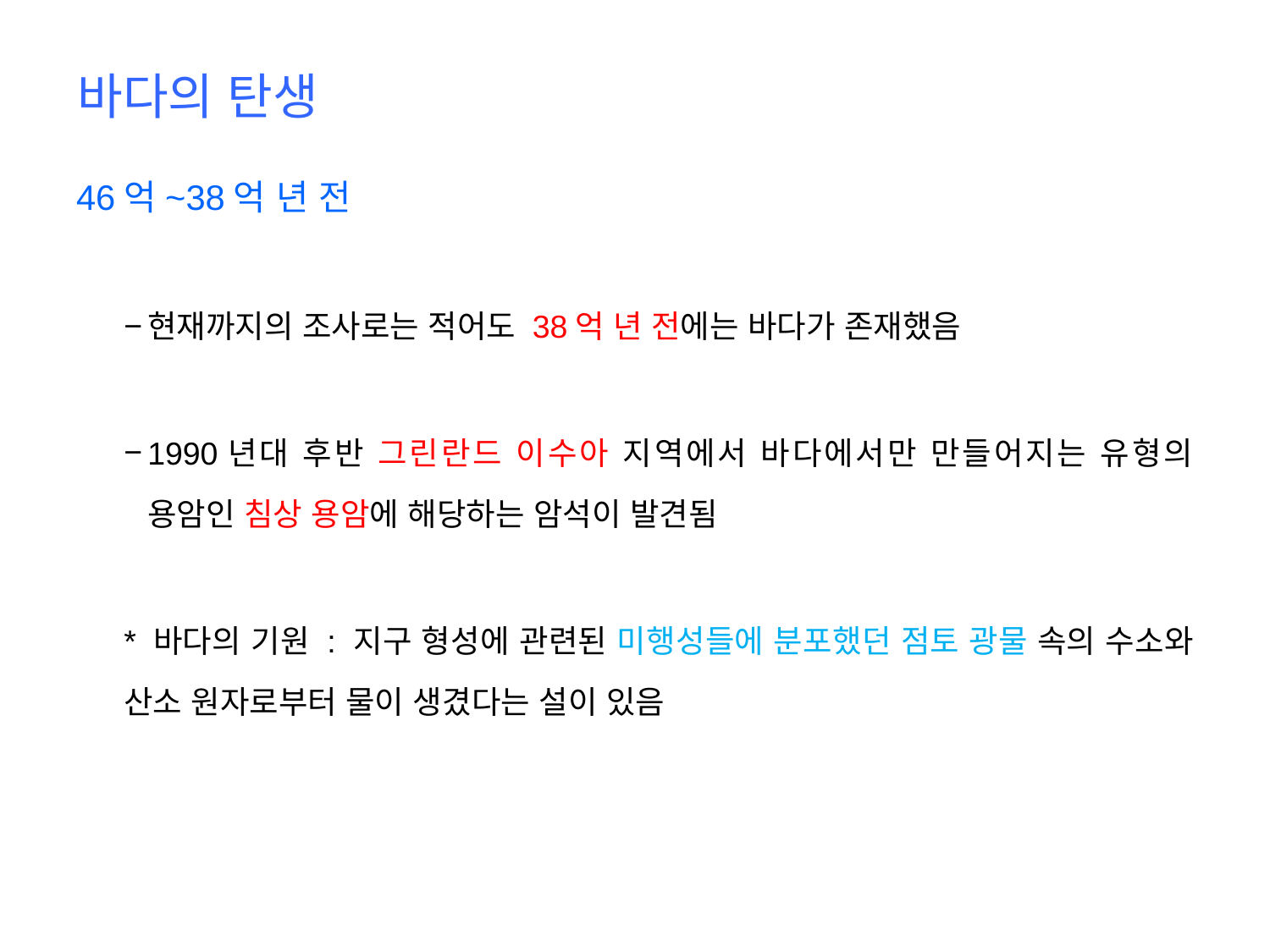

# 바다의 탄생
46억~38억 년 전

현재까지의 조사로는 적어도 38억 년 전에는 바다가 존재했음

1990년대 후반 그린란드 이수아 지역에서 바다에서만 만들어지는 유형의 용암인 침상 용암에 해당하는 암석이 발견됨

* 바다의 기원 : 지구 형성에 관련된 미행성들에 분포했던 점토 광물 속의 수소와 산소 원자로부터 물이 생겼다는 설이 있음